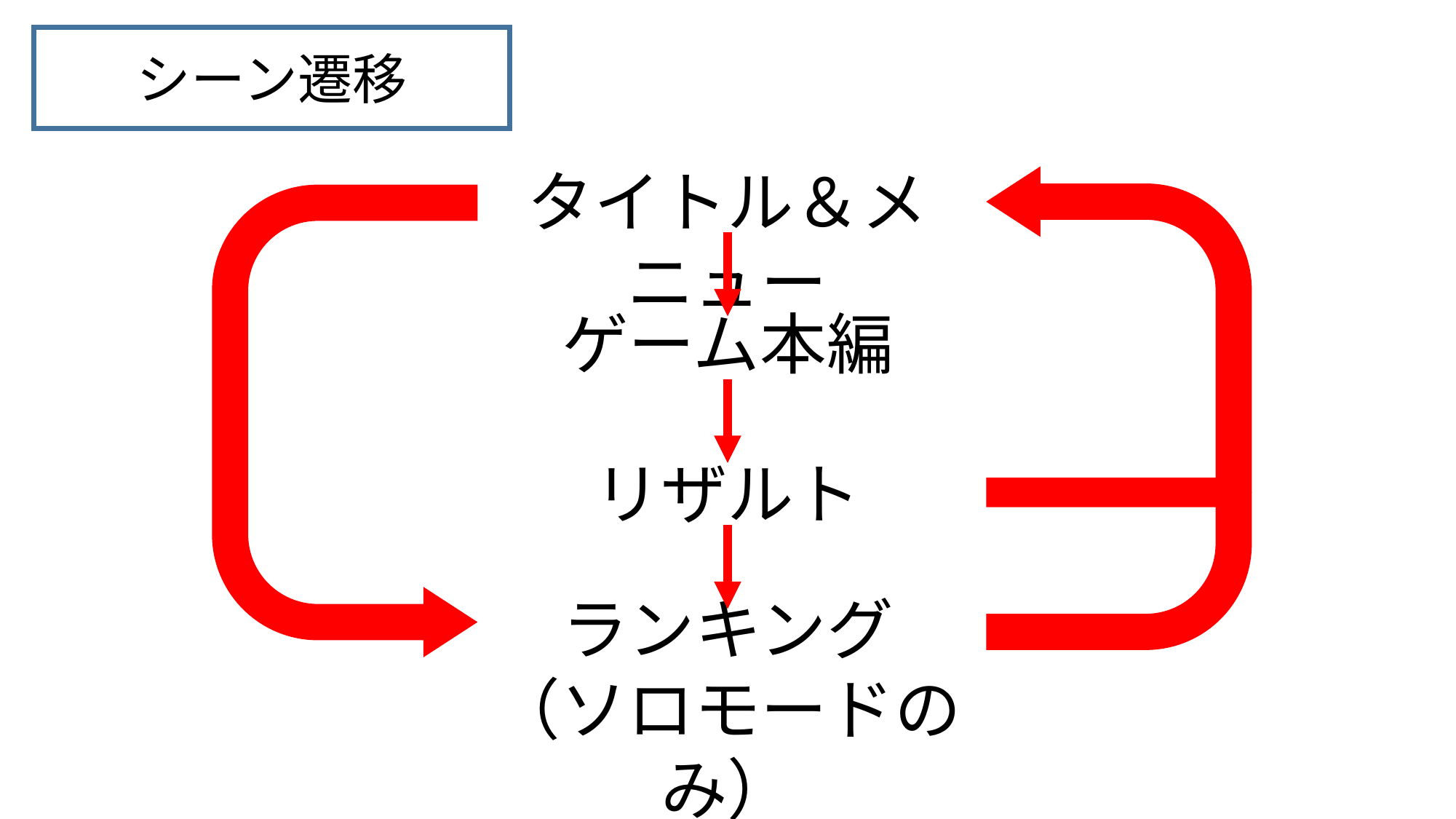

シーン遷移
タイトル＆メニュー

ゲーム本編
リザルト

ランキング
（ソロモードのみ）